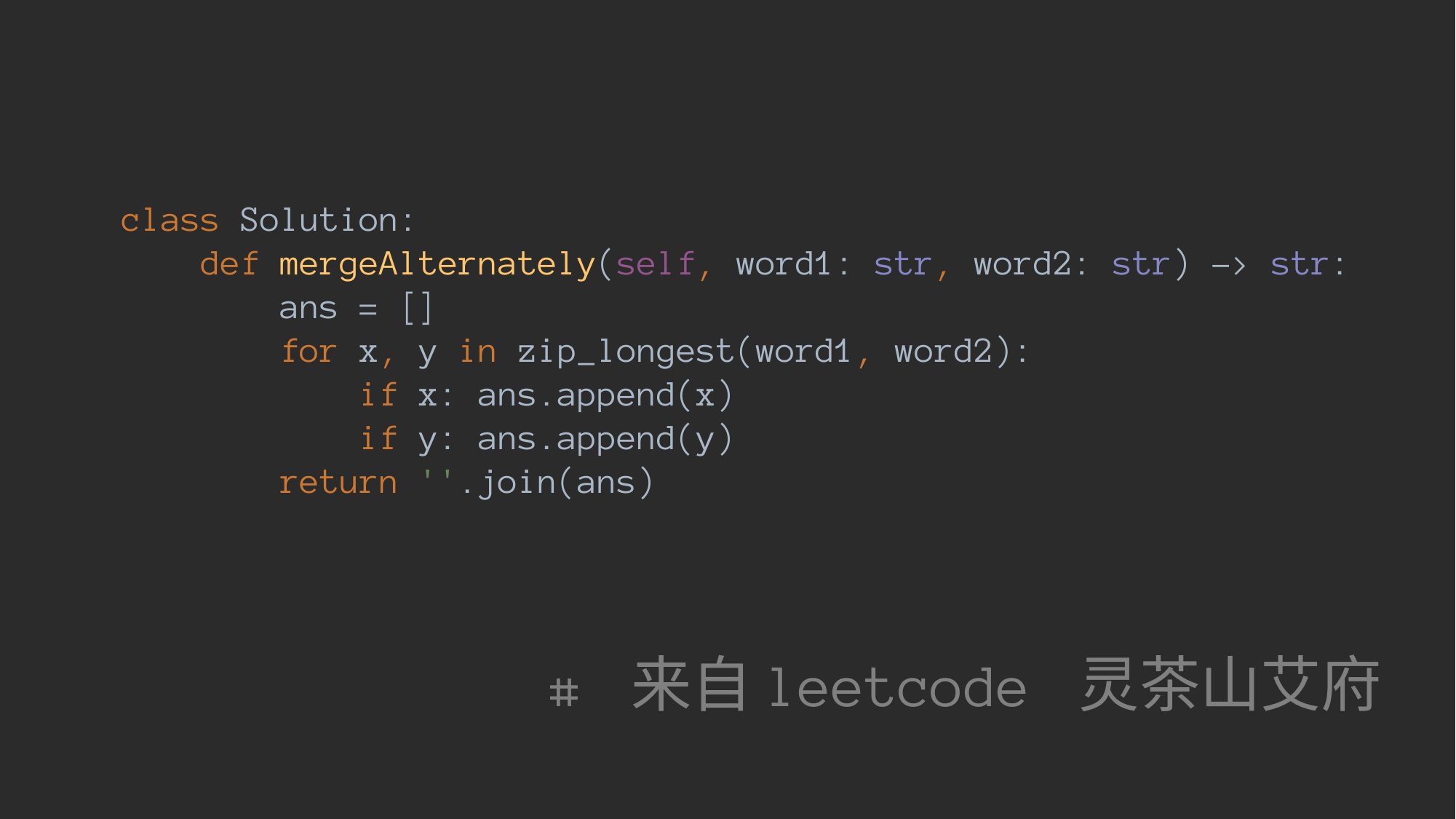

class Solution:
    def mergeAlternately(self, word1: str, word2: str) -> str:
        ans = []
        for x, y in zip_longest(word1, word2):
            if x: ans.append(x)
            if y: ans.append(y)
        return ''.join(ans)
# 来自leetcode 灵茶山艾府